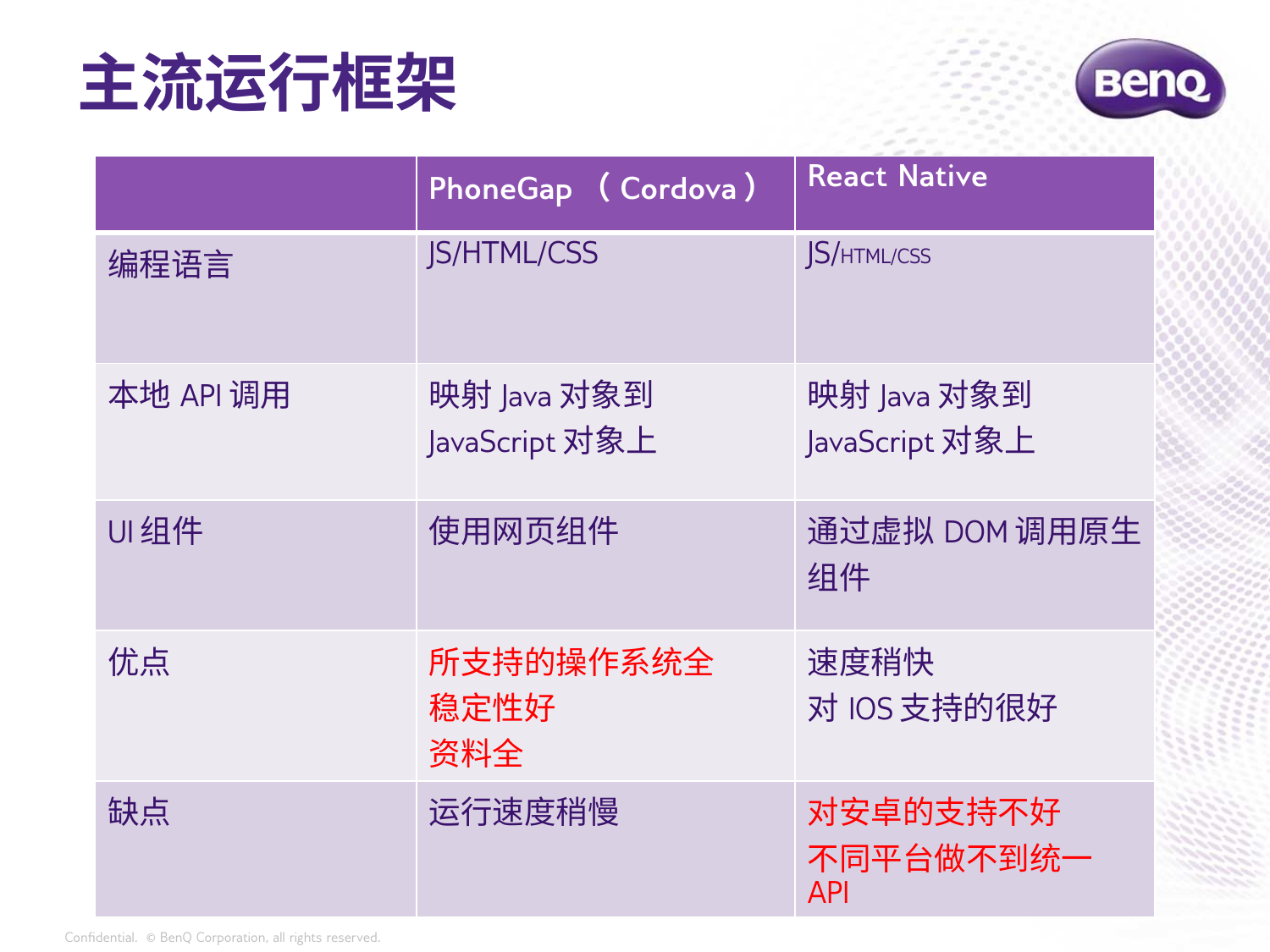

主流运行框架

|  | PhoneGap（Cordova） | React Native |
| --- | --- | --- |
| 编程语言 | JS/HTML/CSS | JS/HTML/CSS |
| 本地API调用 | 映射Java对象到JavaScript对象上 | 映射Java对象到JavaScript对象上 |
| UI组件 | 使用网页组件 | 通过虚拟DOM调用原生组件 |
| 优点 | 所支持的操作系统全 稳定性好 资料全 | 速度稍快 对IOS支持的很好 |
| 缺点 | 运行速度稍慢 | 对安卓的支持不好 不同平台做不到统一API |